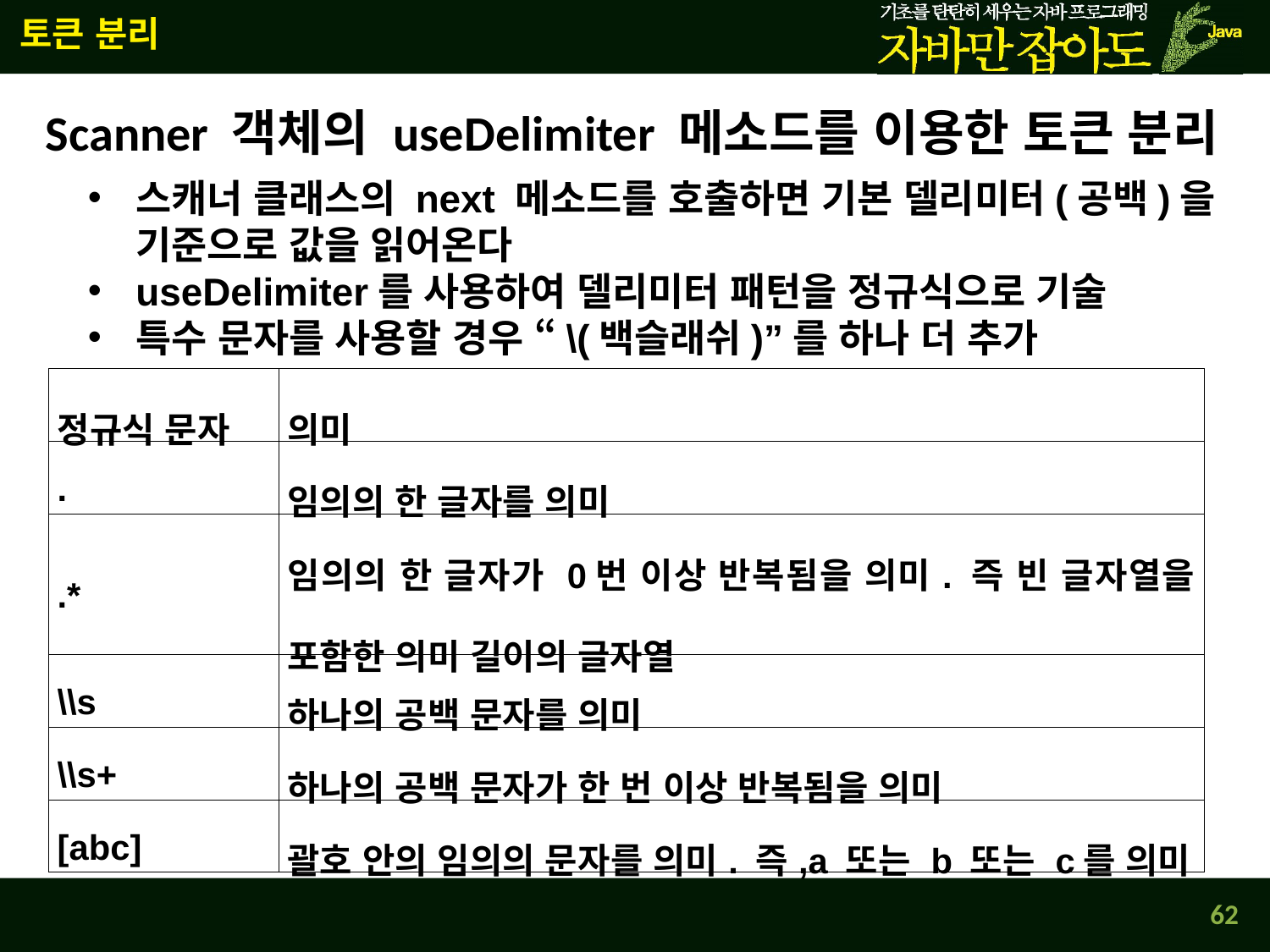

토큰 분리
Scanner 객체의 useDelimiter 메소드를 이용한 토큰 분리
스캐너 클래스의 next 메소드를 호출하면 기본 델리미터(공백)을
기준으로 값을 읽어온다
useDelimiter를 사용하여 델리미터 패턴을 정규식으로 기술
특수 문자를 사용할 경우 “\(백슬래쉬)”를 하나 더 추가
| 정규식 문자 | 의미 |
| --- | --- |
| . | 임의의 한 글자를 의미 |
| .\* | 임의의 한 글자가 0번 이상 반복됨을 의미. 즉 빈 글자열을 포함한 의미 길이의 글자열 |
| \\s | 하나의 공백 문자를 의미 |
| \\s+ | 하나의 공백 문자가 한 번 이상 반복됨을 의미 |
| [abc] | 괄호 안의 임의의 문자를 의미. 즉,a 또는 b 또는 c를 의미 |
62